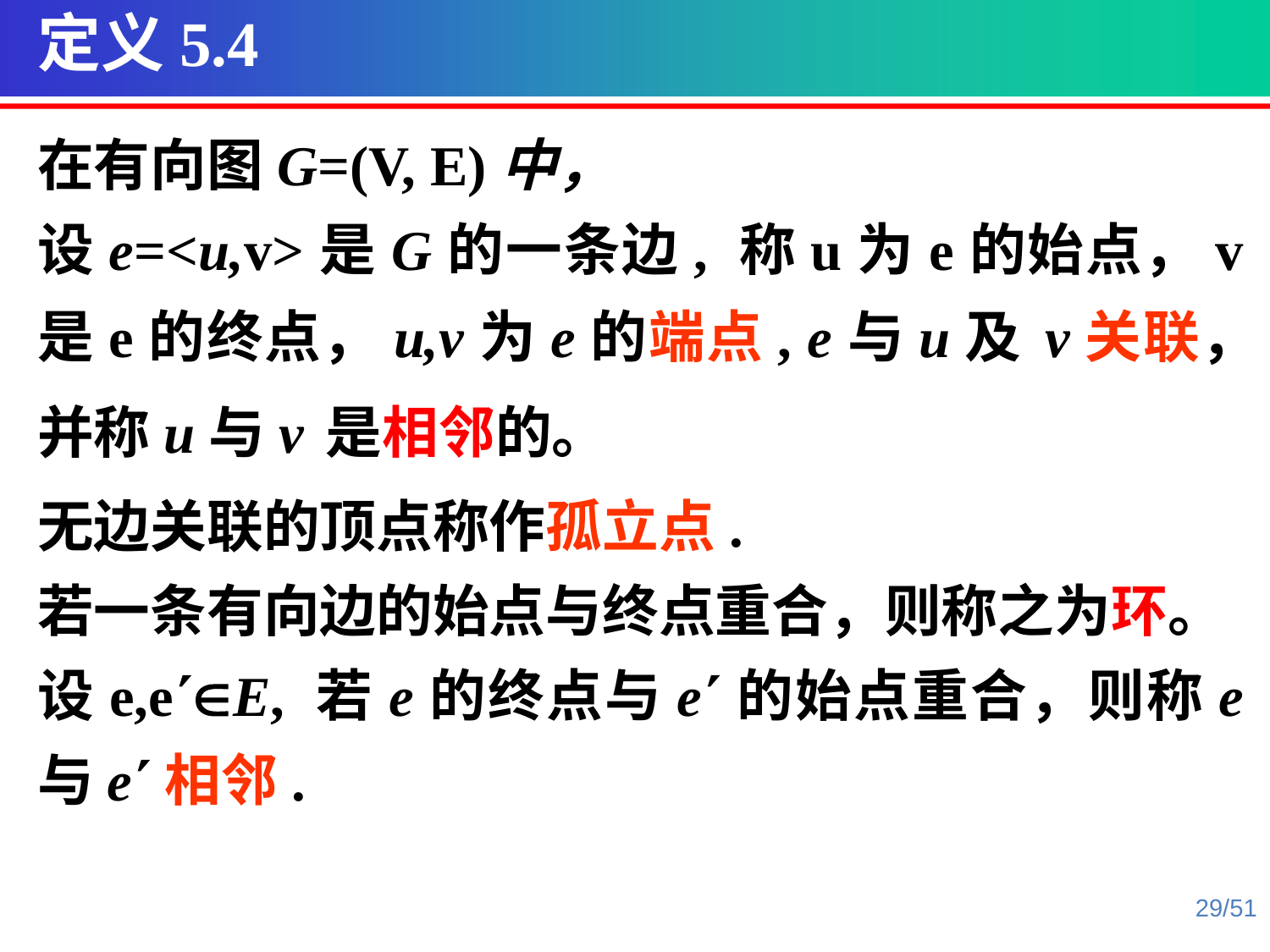

定义5.4
在有向图G=(V, E)中，
设e=<u,v>是G的一条边, 称u为e的始点，v是e的终点，u,v为e的端点, e与u及 v关联，并称u与v 是相邻的。
无边关联的顶点称作孤立点.
若一条有向边的始点与终点重合，则称之为环。
设e,e′∈E, 若e的终点与e′的始点重合，则称e与e′相邻.

29/51